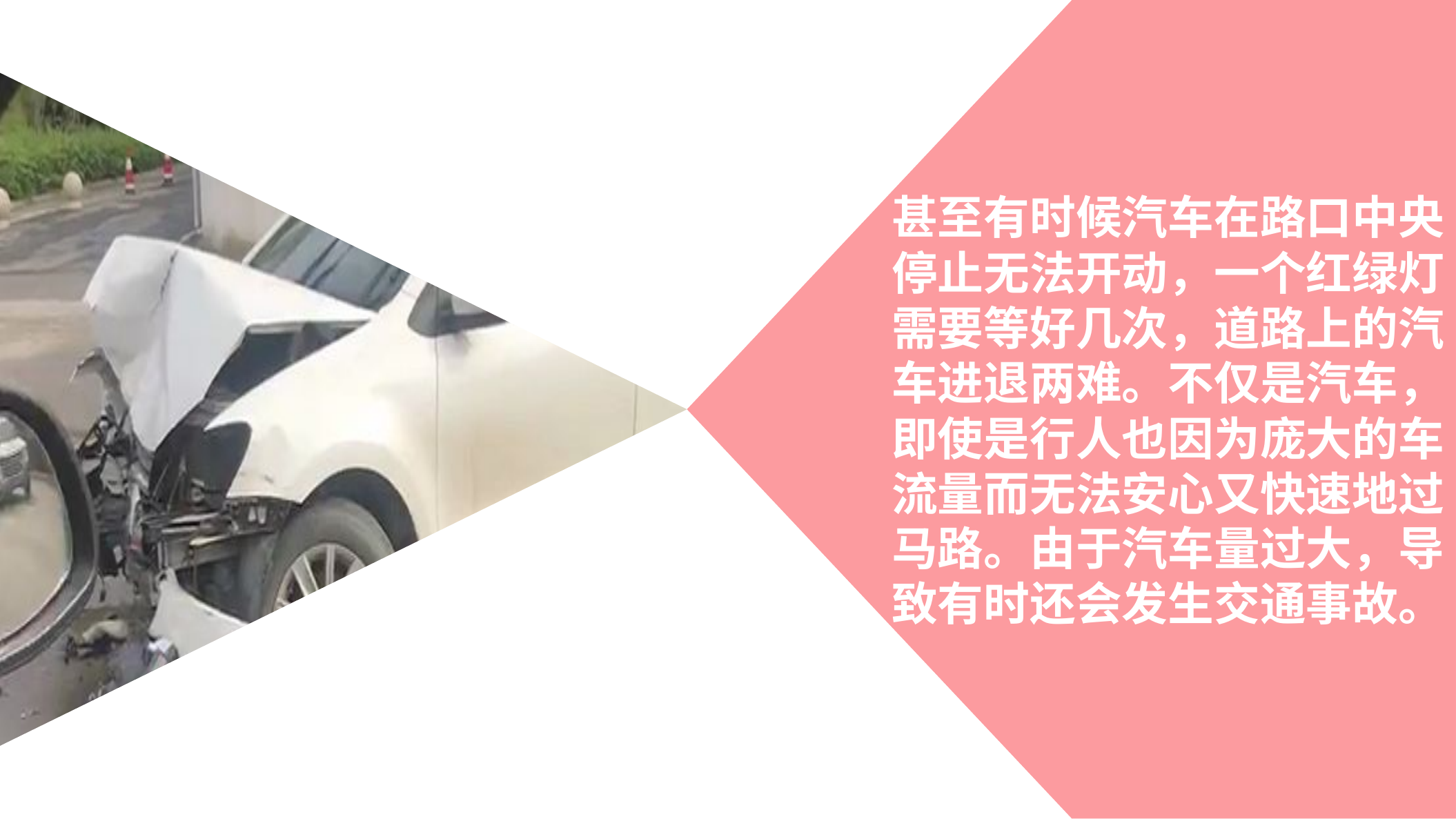

甚至有时候汽车在路口中央停止无法开动，一个红绿灯需要等好几次，道路上的汽车进退两难。不仅是汽车，即使是行人也因为庞大的车流量而无法安心又快速地过马路。由于汽车量过大，导致有时还会发生交通事故。